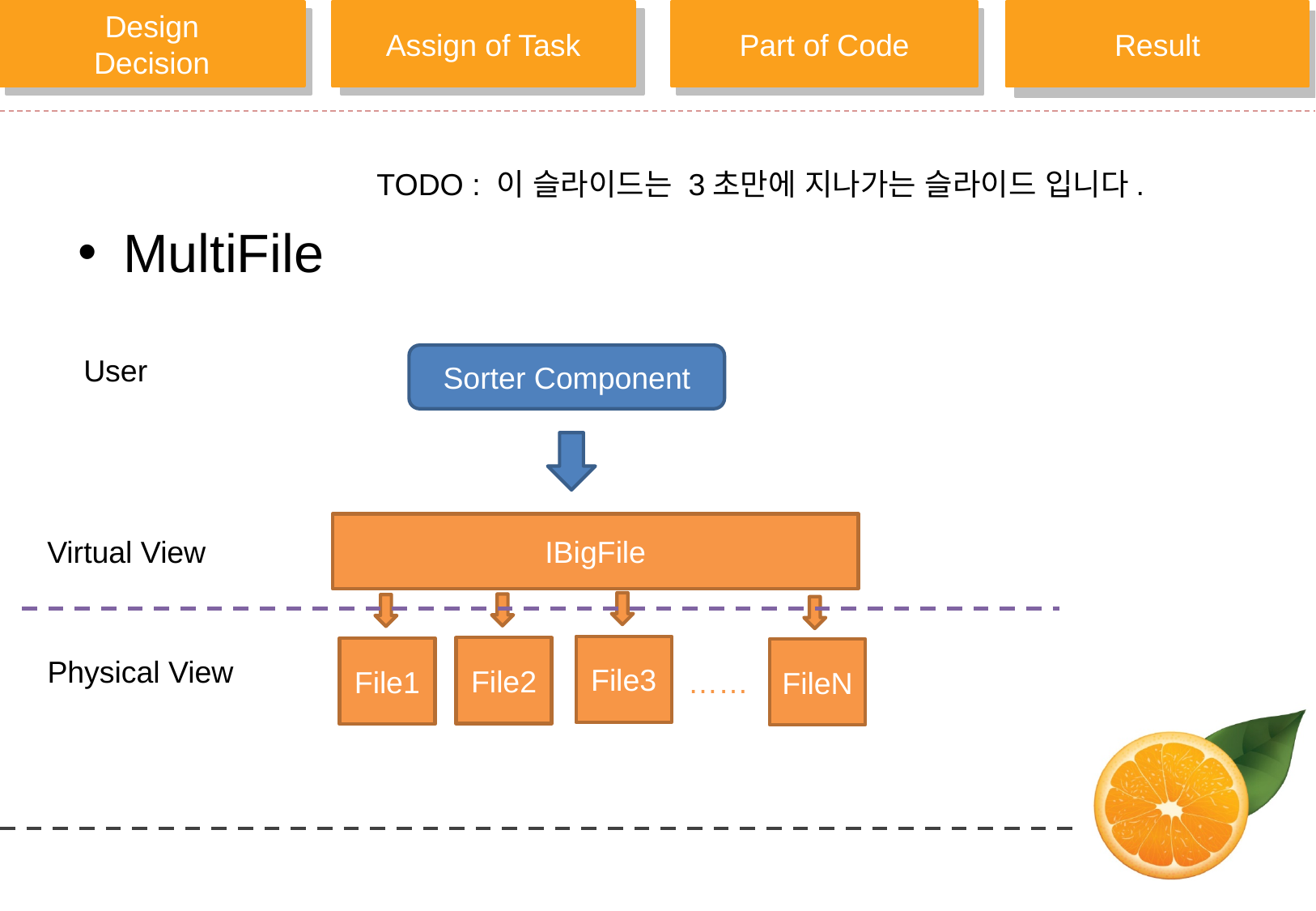

TODO : 이 슬라이드는 3초만에 지나가는 슬라이드 입니다.
MultiFile
User
Sorter Component

IBigFile
Virtual View

File3
File2
File1
FileN
Physical View
……